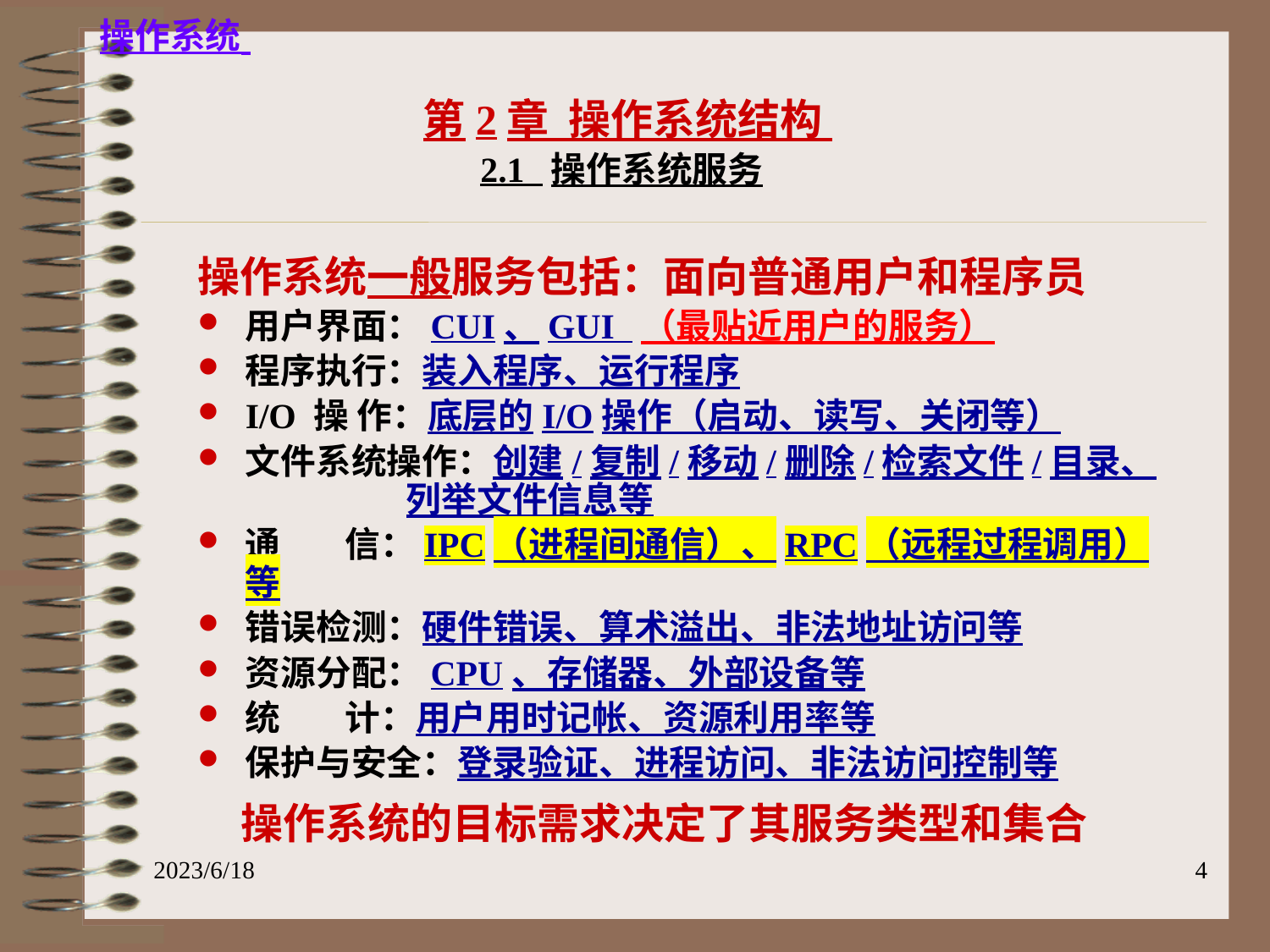

# 2.1  操作系统服务
操作系统一般服务包括：面向普通用户和程序员
用户界面：CUI、GUI  （最贴近用户的服务）
程序执行：装入程序、运行程序
I/O 操 作：底层的I/O操作（启动、读写、关闭等）
文件系统操作：创建/复制/移动/删除/检索文件/目录、
                    列举文件信息等
通        信：IPC（进程间通信）、RPC（远程过程调用）等
错误检测：硬件错误、算术溢出、非法地址访问等
资源分配：CPU、存储器、外部设备等
统        计：用户用时记帐、资源利用率等
保护与安全：登录验证、进程访问、非法访问控制等
操作系统的目标需求决定了其服务类型和集合
2023/6/18
4